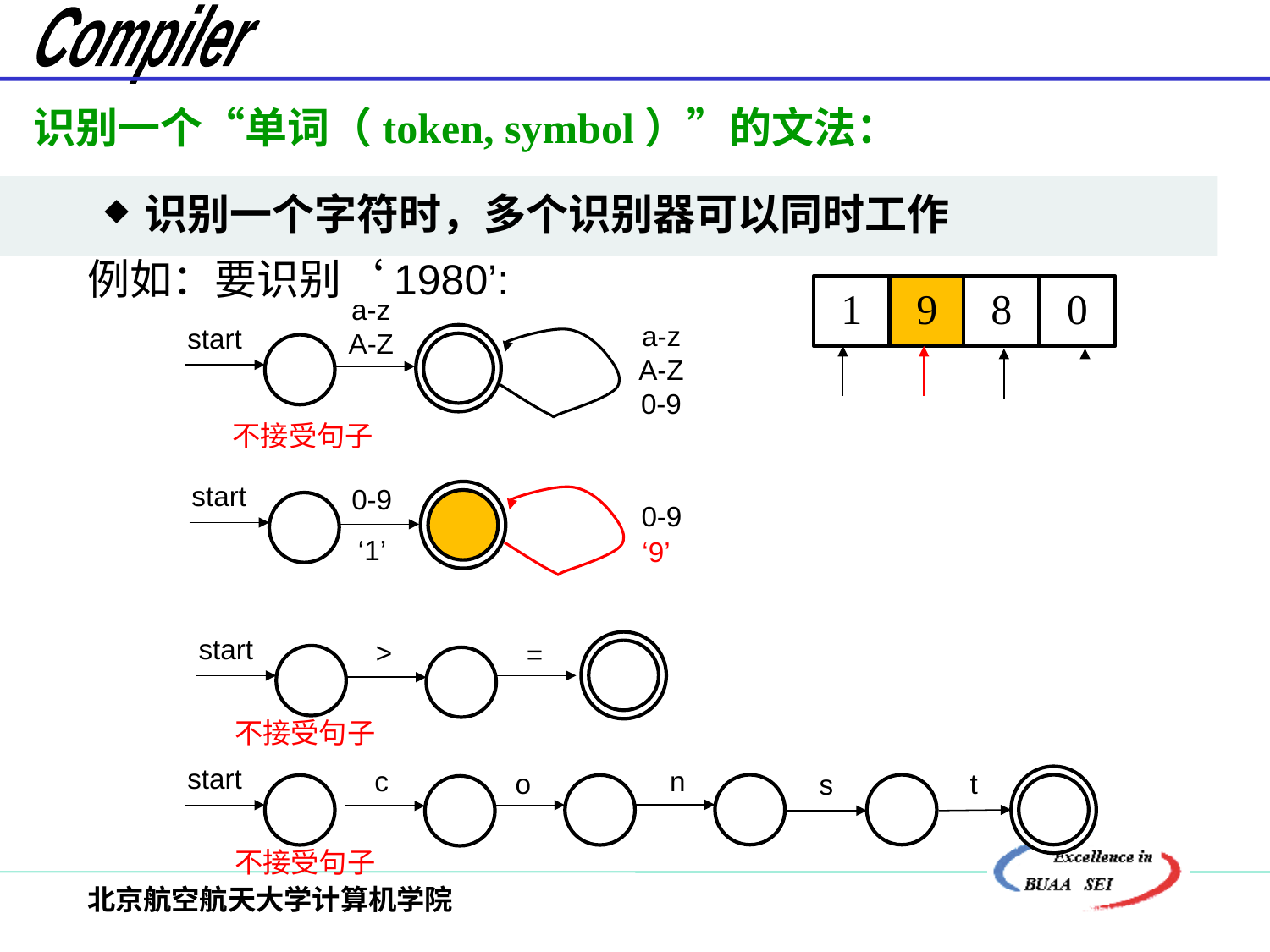

识别一个“单词（token, symbol）”的文法：
识别一个字符时，多个识别器可以同时工作
例如：要识别‘1980’:
1
9
8
0
a-z
A-Z
a-z
A-Z
0-9
start

不接受句子
start
0-9

0-9

‘1’
‘9’
start
>
=

不接受句子
start
n
c
o
t
s

不接受句子